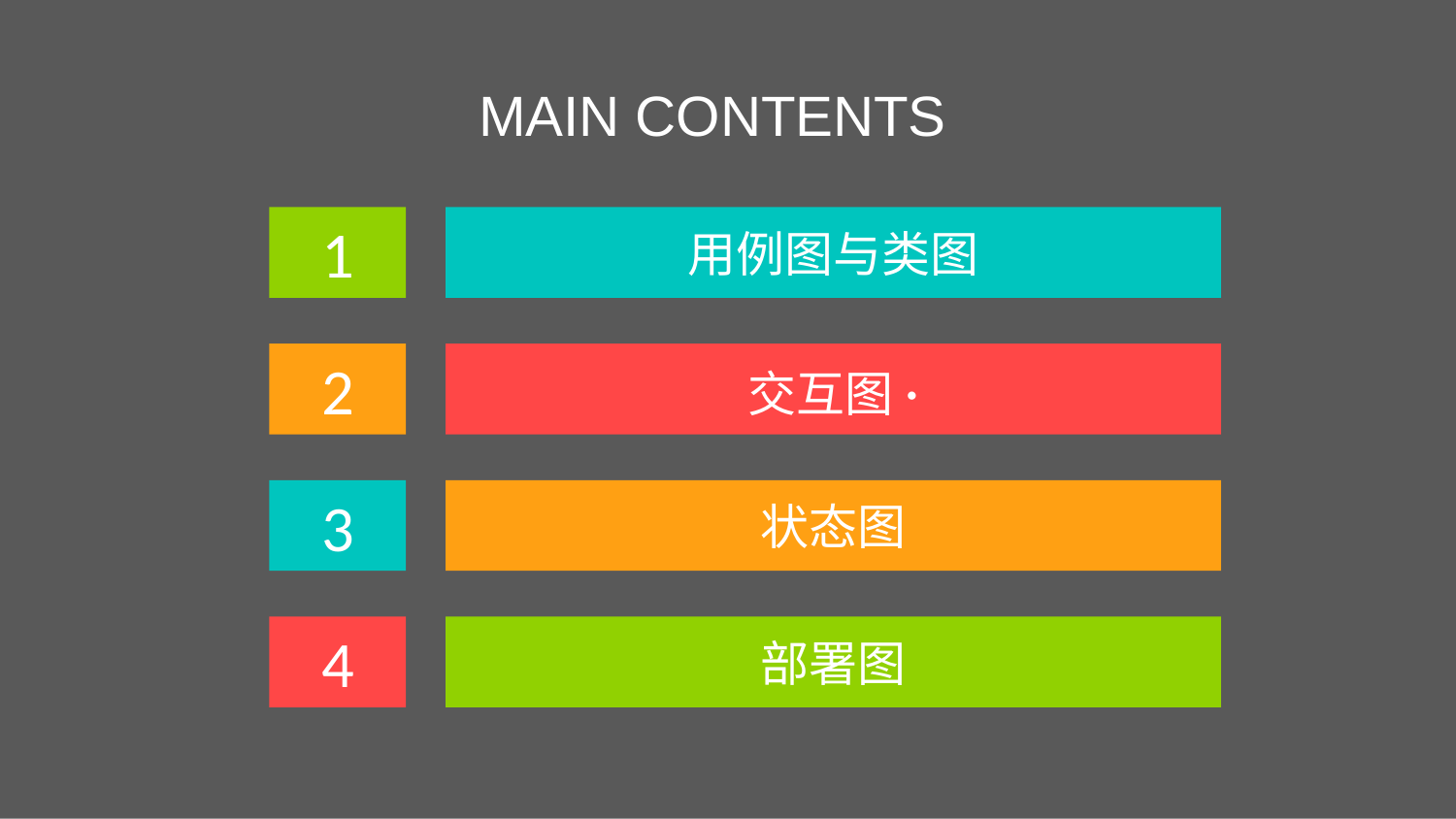

MAIN CONTENTS
1
用例图与类图
2
交互图·
3
状态图
4
部署图